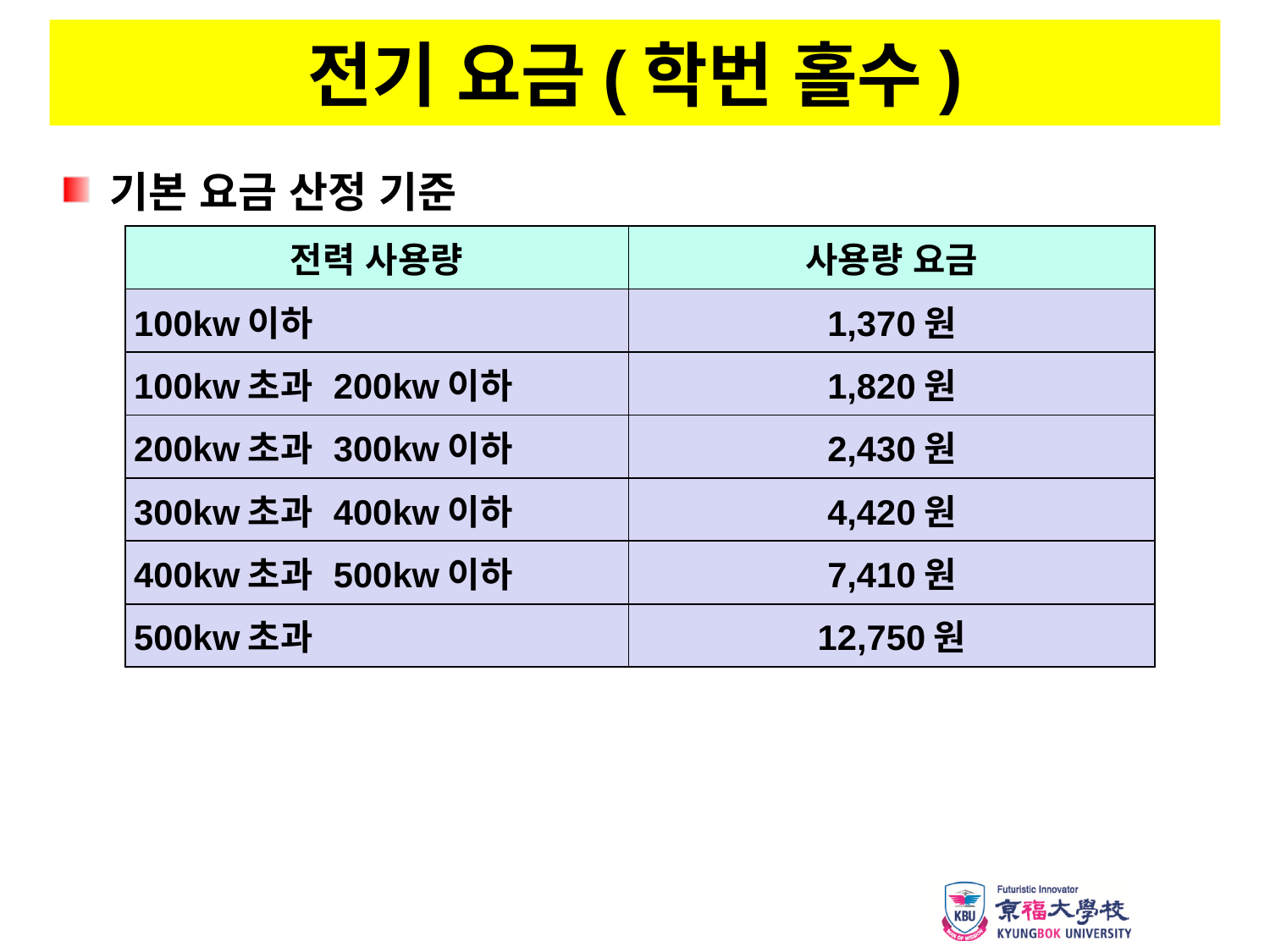

# 전기 요금(학번 홀수)
기본 요금 산정 기준
| 전력 사용량 | 사용량 요금 |
| --- | --- |
| 100kw이하 | 1,370원 |
| 100kw초과 200kw이하 | 1,820원 |
| 200kw초과 300kw이하 | 2,430원 |
| 300kw초과 400kw이하 | 4,420원 |
| 400kw초과 500kw이하 | 7,410원 |
| 500kw초과 | 12,750원 |